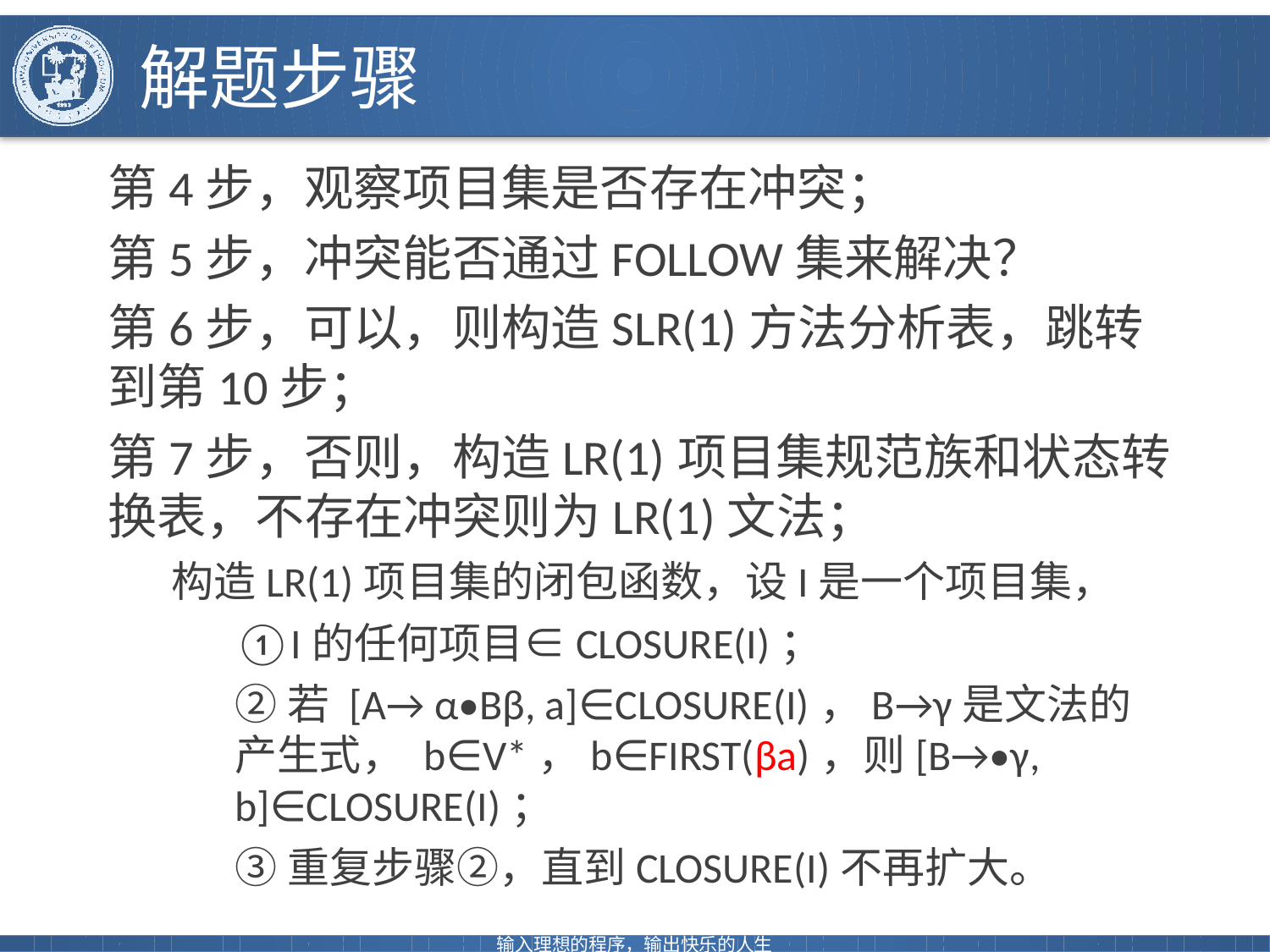

# 解题步骤
第4步，观察项目集是否存在冲突；
第5步，冲突能否通过FOLLOW集来解决？
第6步，可以，则构造SLR(1)方法分析表，跳转到第10步；
第7步，否则，构造LR(1)项目集规范族和状态转换表，不存在冲突则为LR(1)文法；
构造LR(1)项目集的闭包函数，设I是一个项目集，
①I的任何项目∈CLOSURE(I)；
②若 [A→ α•Bβ, a]∈CLOSURE(I)，B→γ是文法的产生式， b∈V*，b∈FIRST(βa)，则[B→•γ, b]∈CLOSURE(I)；
③重复步骤②，直到CLOSURE(I)不再扩大。